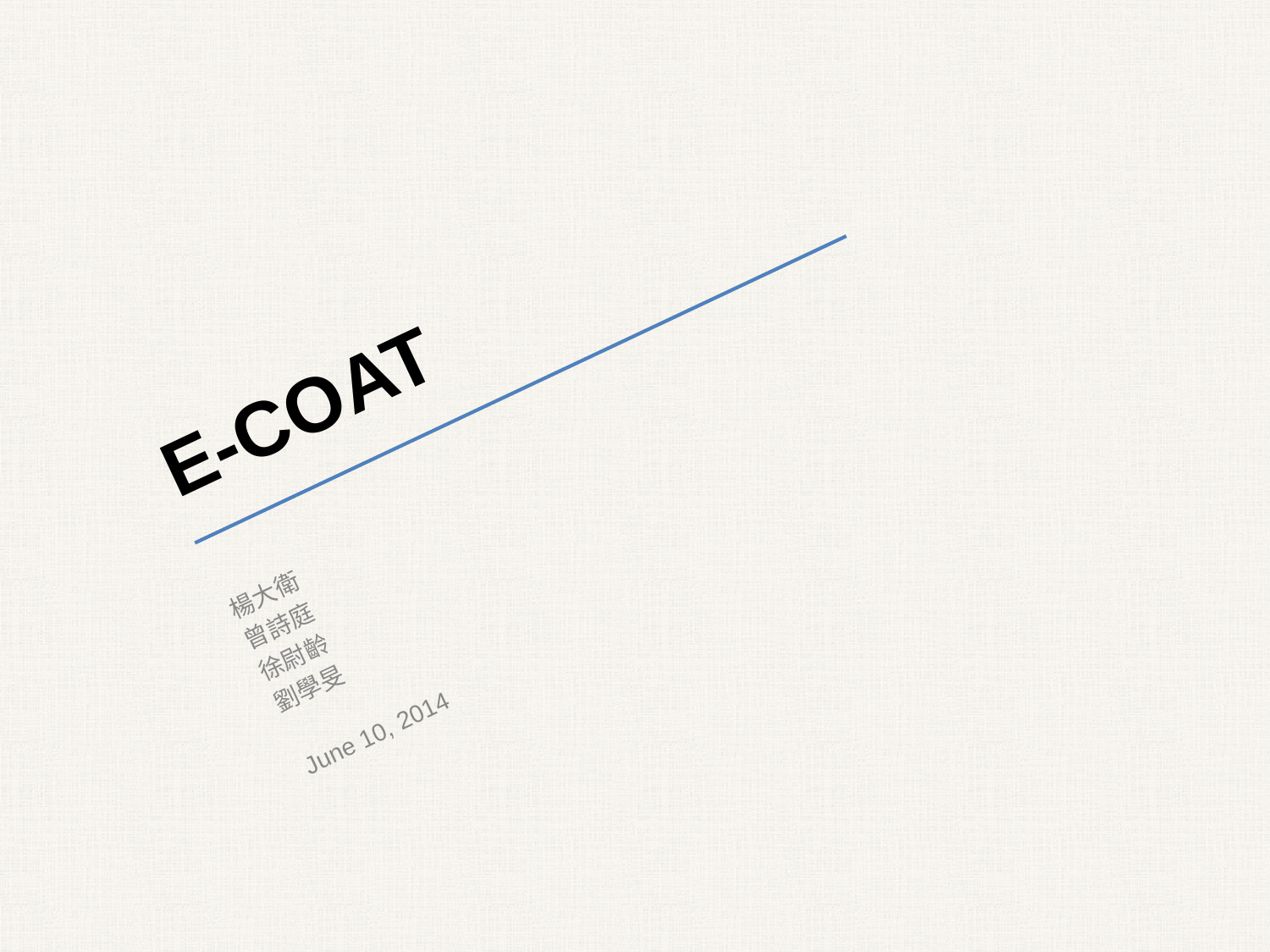

# E-COAT

楊大衛
曾詩庭
徐尉齡
劉學旻

June 10, 2014